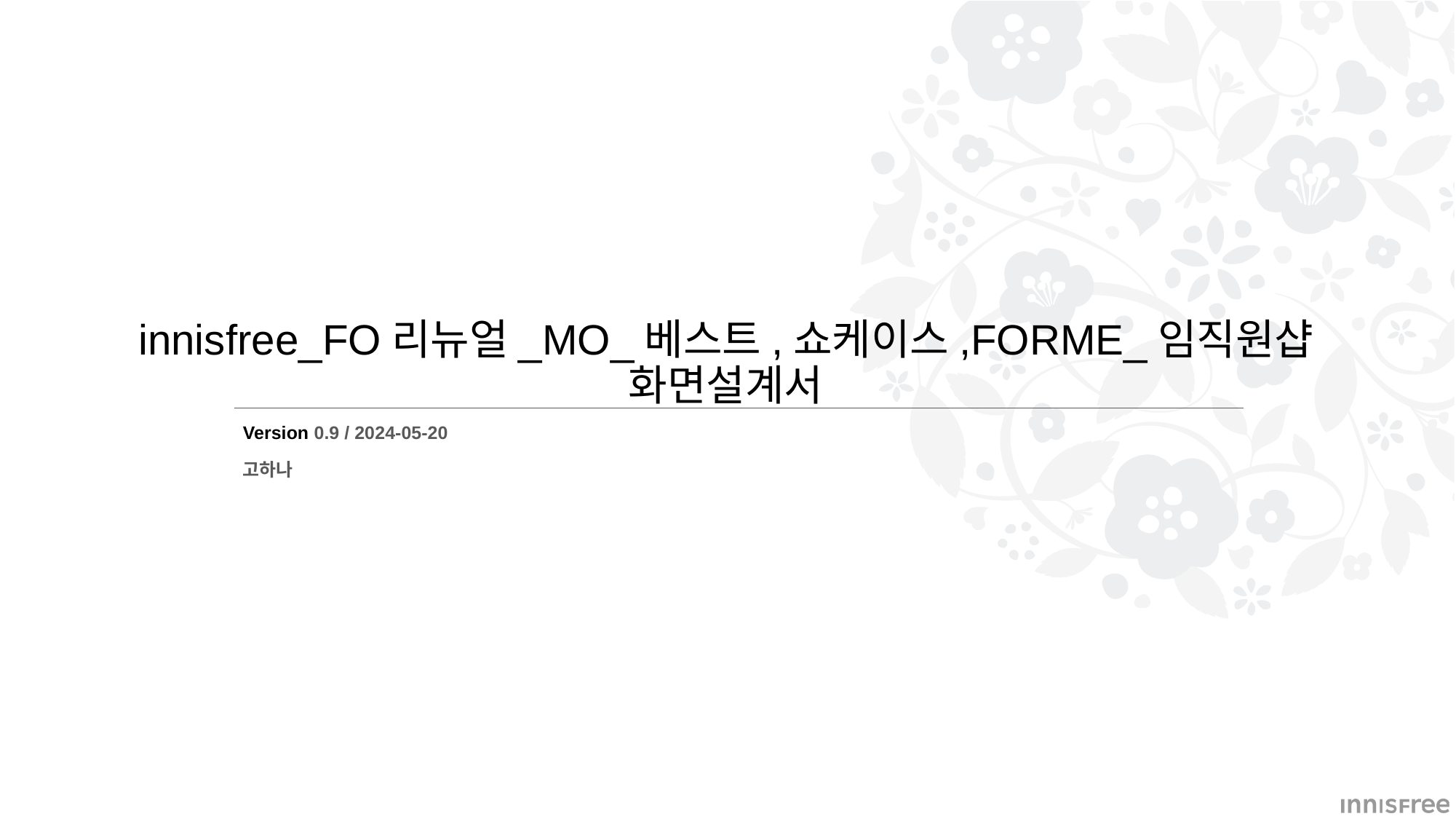

innisfree_FO리뉴얼_MO_베스트,쇼케이스,FORME_임직원샵 화면설계서
Version 0.9 / 2024-05-20
고하나